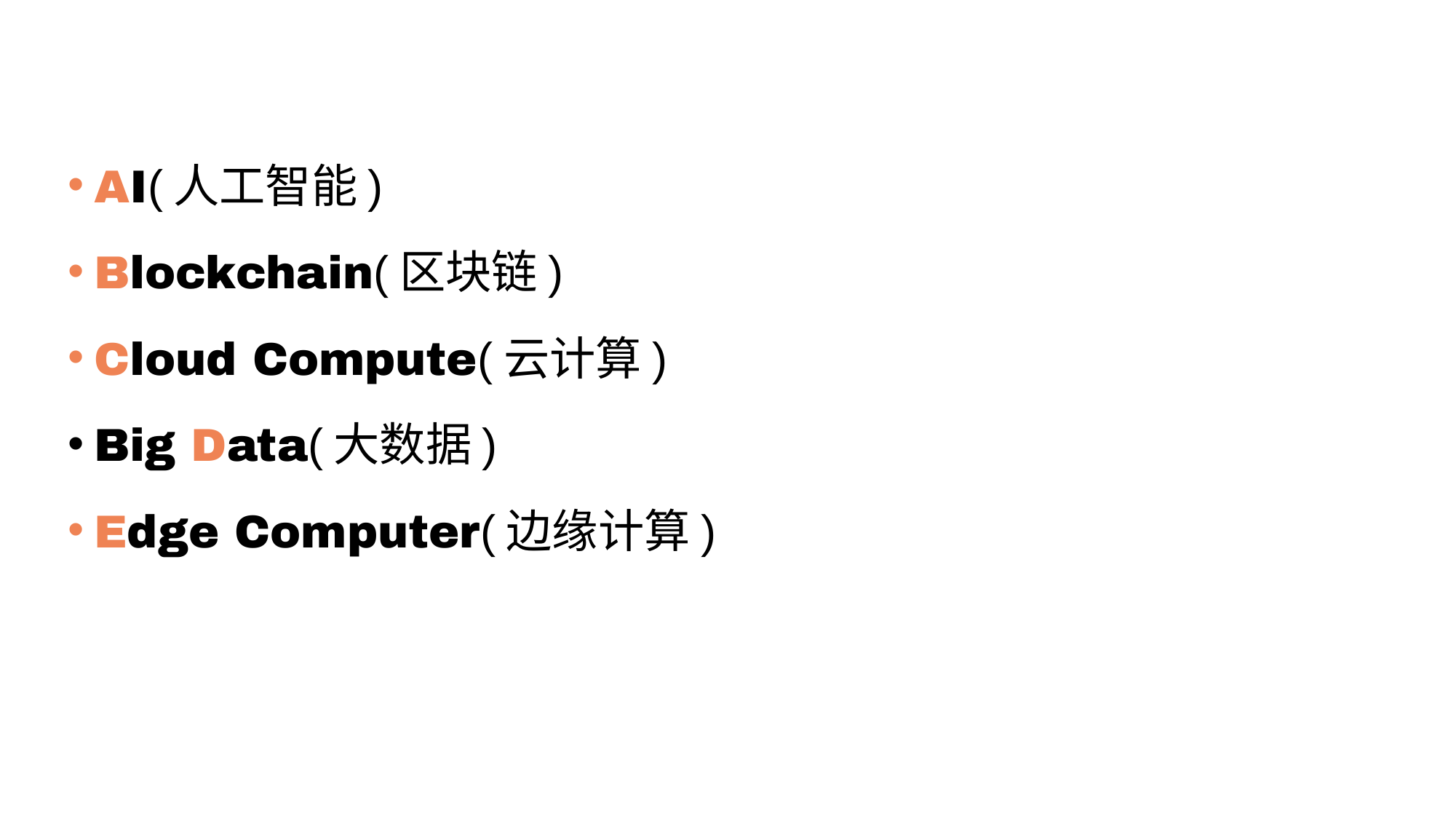

AI(人工智能)
Blockchain(区块链)
Cloud Compute(云计算)
Big Data(大数据)
Edge Computer(边缘计算)